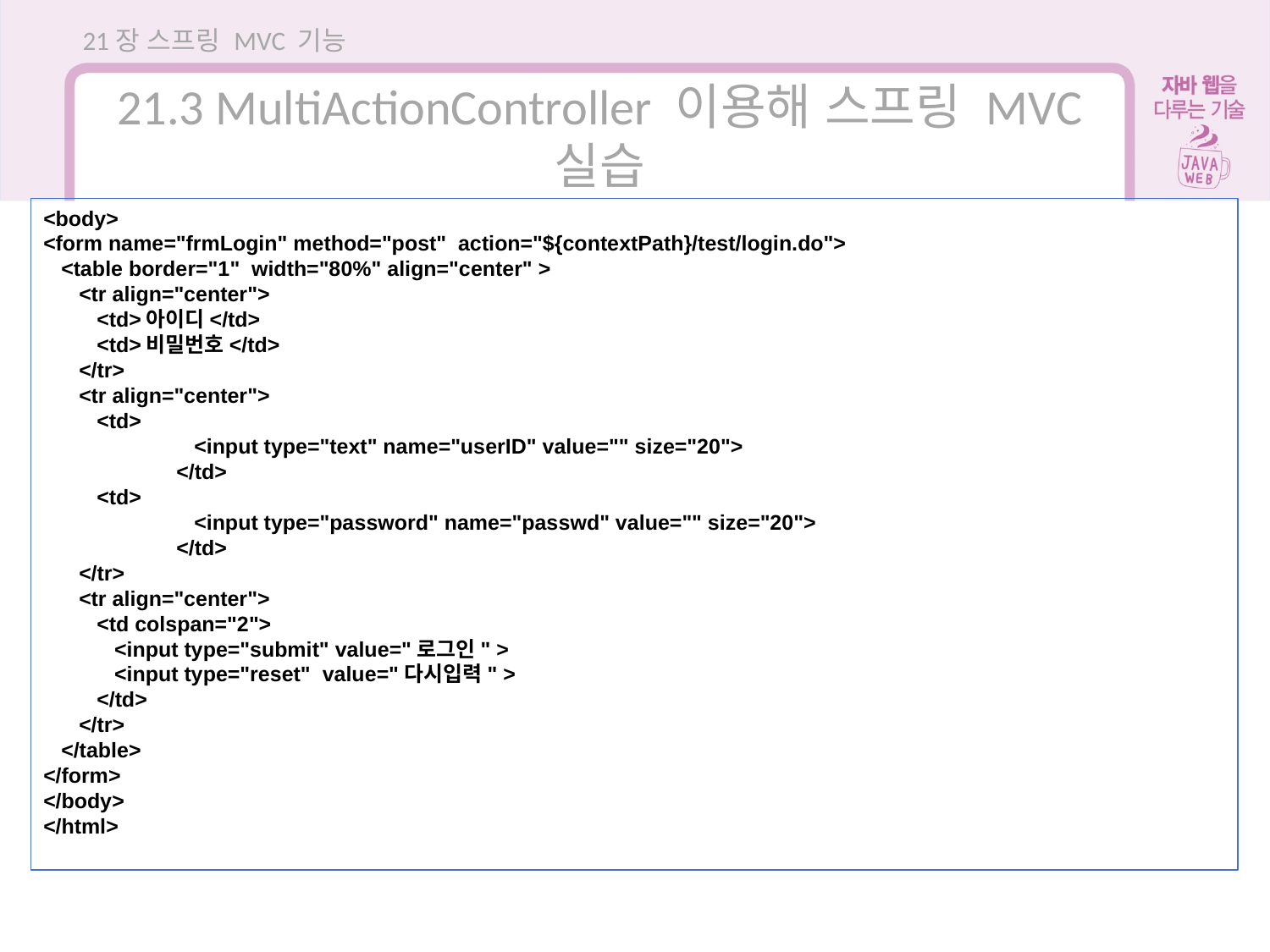

21장 스프링 MVC 기능
21.3 MultiActionController 이용해 스프링 MVC 실습
<body>
<form name="frmLogin" method="post"  action="${contextPath}/test/login.do">
   <table border="1"  width="80%" align="center" >
      <tr align="center">
         <td>아이디</td>
         <td>비밀번호</td>
      </tr>
      <tr align="center">
         <td>
	    <input type="text" name="userID" value="" size="20">
	 </td>
         <td>
	    <input type="password" name="passwd" value="" size="20">
	 </td>
      </tr>
      <tr align="center">
         <td colspan="2">
            <input type="submit" value="로그인" >
            <input type="reset"  value="다시입력" >
         </td>
      </tr>
   </table>
</form>
</body>
</html>